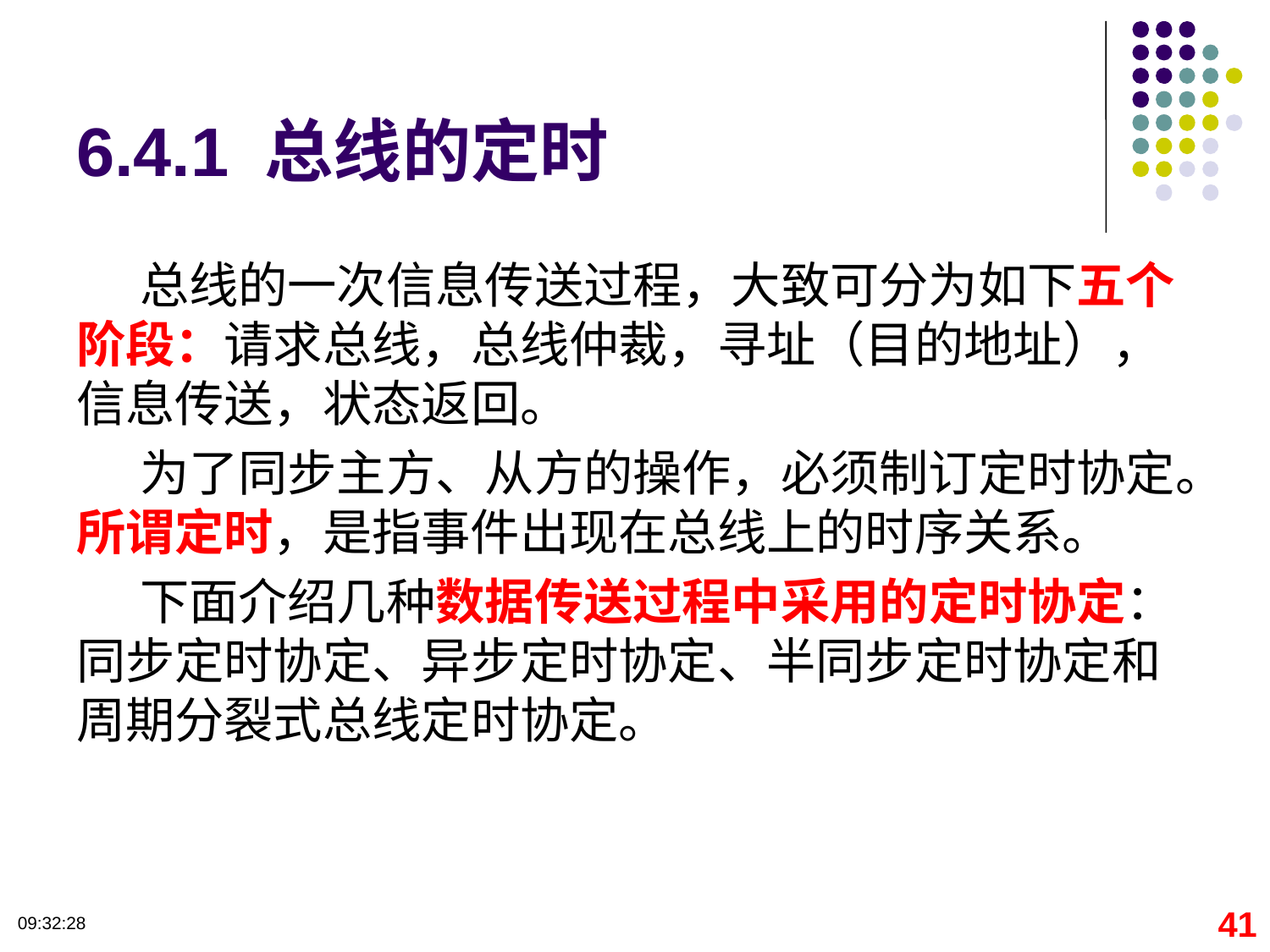

# 6.4.1 总线的定时
总线的一次信息传送过程，大致可分为如下五个阶段：请求总线，总线仲裁，寻址（目的地址），信息传送，状态返回。
为了同步主方、从方的操作，必须制订定时协定。所谓定时，是指事件出现在总线上的时序关系。
下面介绍几种数据传送过程中采用的定时协定：同步定时协定、异步定时协定、半同步定时协定和周期分裂式总线定时协定。
41
09:32:28